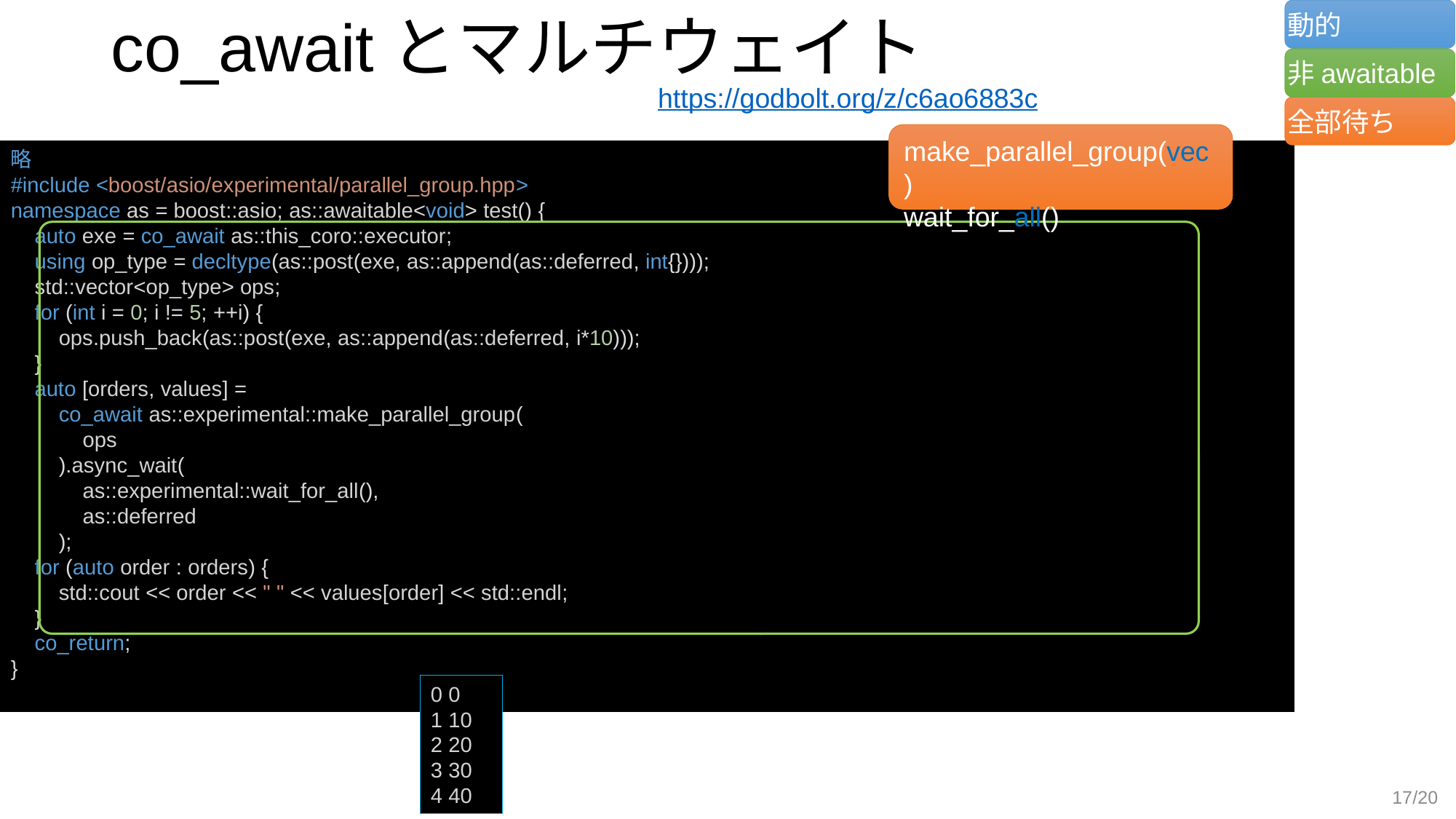

動的
# co_awaitとマルチウェイト
非awaitable
https://godbolt.org/z/c6ao6883c
全部待ち
make_parallel_group(vec)
wait_for_all()
略
#include <boost/asio/experimental/parallel_group.hpp>
namespace as = boost::asio; as::awaitable<void> test() {
    auto exe = co_await as::this_coro::executor;
    using op_type = decltype(as::post(exe, as::append(as::deferred, int{})));
    std::vector<op_type> ops;
    for (int i = 0; i != 5; ++i) {
        ops.push_back(as::post(exe, as::append(as::deferred, i*10)));
    }
    auto [orders, values] =
        co_await as::experimental::make_parallel_group(
            ops
        ).async_wait(
            as::experimental::wait_for_all(),
            as::deferred
        );
    for (auto order : orders) {
        std::cout << order << " " << values[order] << std::endl;
    }
    co_return;
}

0 0
1 10
2 20
3 30
4 40
17/20